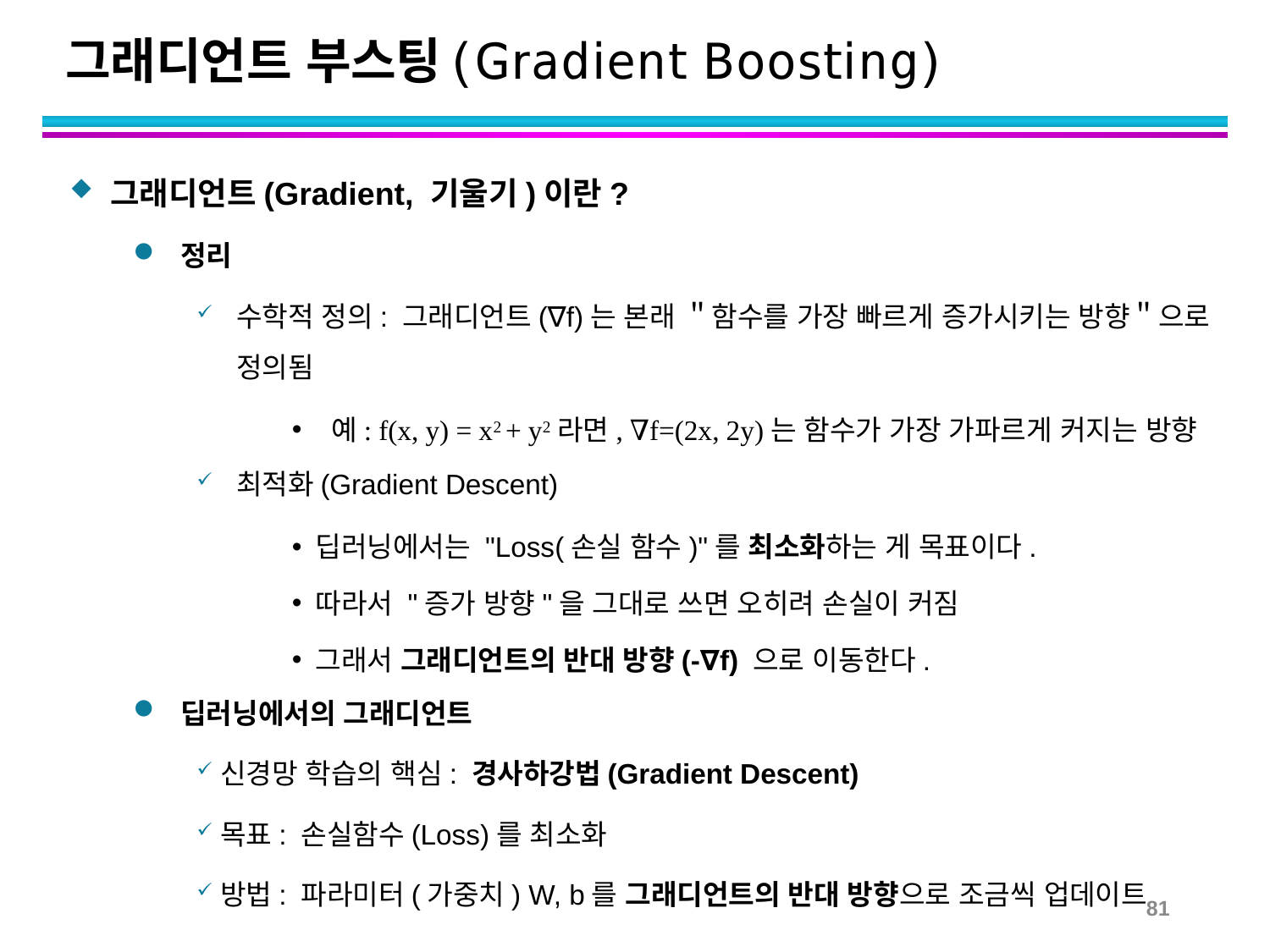

# 그래디언트 부스팅(Gradient Boosting)
그래디언트(Gradient, 기울기)이란?
정리
수학적 정의: 그래디언트(∇f)는 본래 ＂함수를 가장 빠르게 증가시키는 방향＂으로 정의됨
예: f(x, y) = x2 + y2라면, ∇f=(2x, 2y)는 함수가 가장 가파르게 커지는 방향
최적화(Gradient Descent)
딥러닝에서는 "Loss(손실 함수)"를 최소화하는 게 목표이다.
따라서 "증가 방향"을 그대로 쓰면 오히려 손실이 커짐
그래서 그래디언트의 반대 방향(-∇f) 으로 이동한다.
딥러닝에서의 그래디언트
신경망 학습의 핵심: 경사하강법(Gradient Descent)
목표: 손실함수(Loss)를 최소화
방법: 파라미터(가중치) W, b를 그래디언트의 반대 방향으로 조금씩 업데이트

81